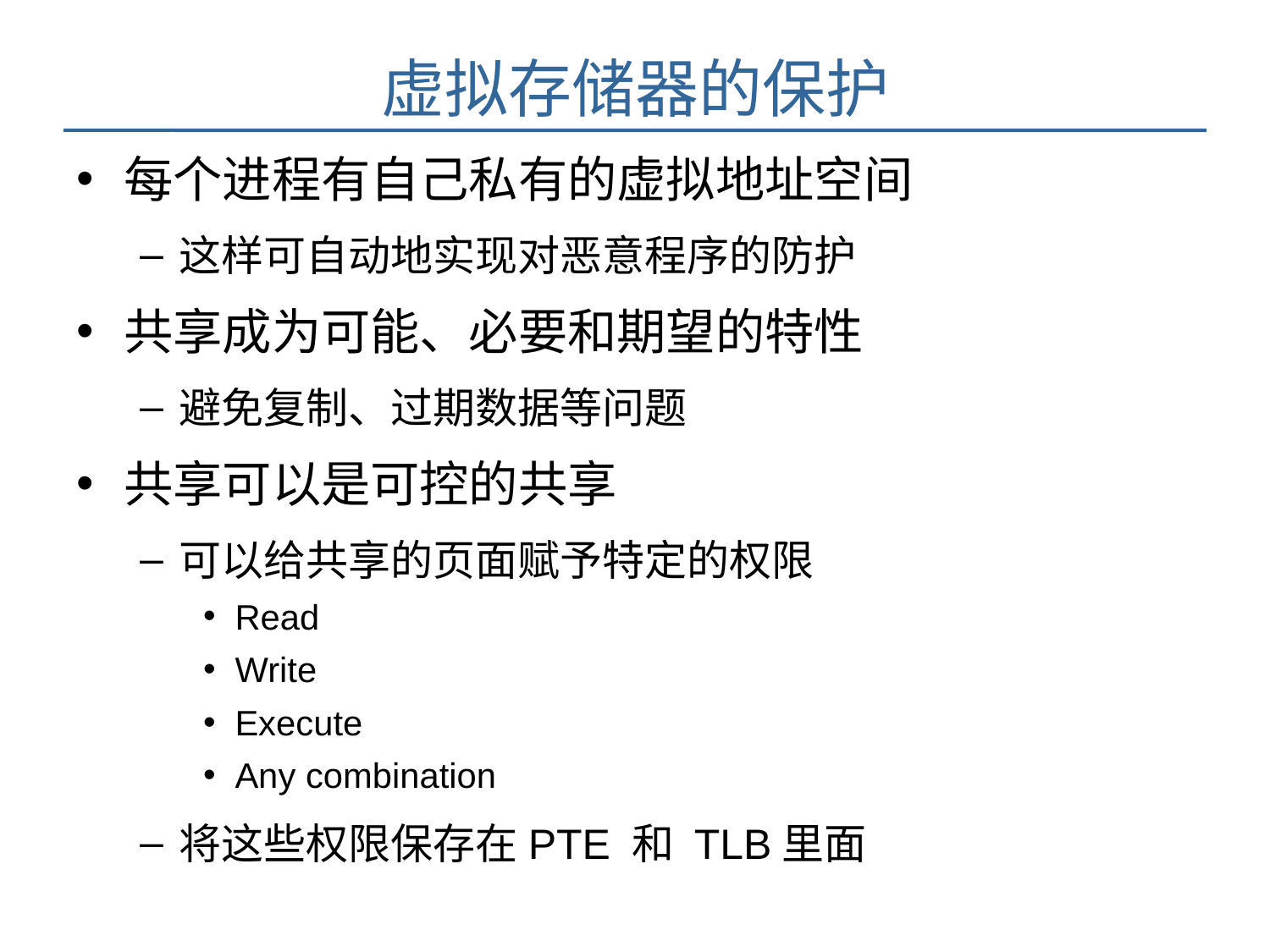

# 虚拟存储器的保护
每个进程有自己私有的虚拟地址空间
这样可自动地实现对恶意程序的防护
共享成为可能、必要和期望的特性
避免复制、过期数据等问题
共享可以是可控的共享
可以给共享的页面赋予特定的权限
Read
Write
Execute
Any combination
将这些权限保存在PTE 和 TLB里面